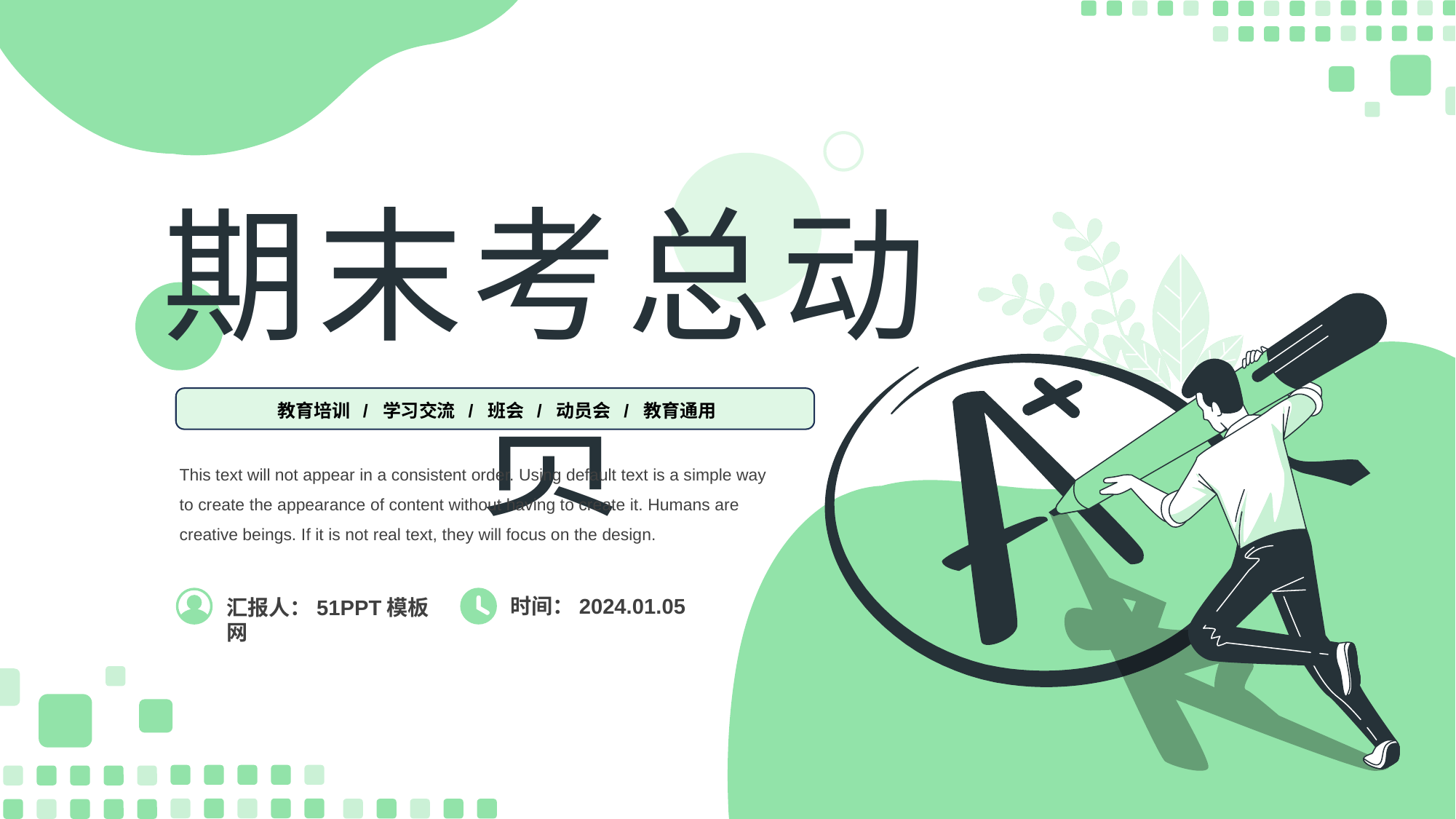

期末考总动员

教育培训  /  学习交流  /  班会  /  动员会  /  教育通用
This text will not appear in a consistent order. Using default text is a simple way to create the appearance of content without having to create it. Humans are creative beings. If it is not real text, they will focus on the design.

时间：2024.01.05

汇报人：51PPT模板网